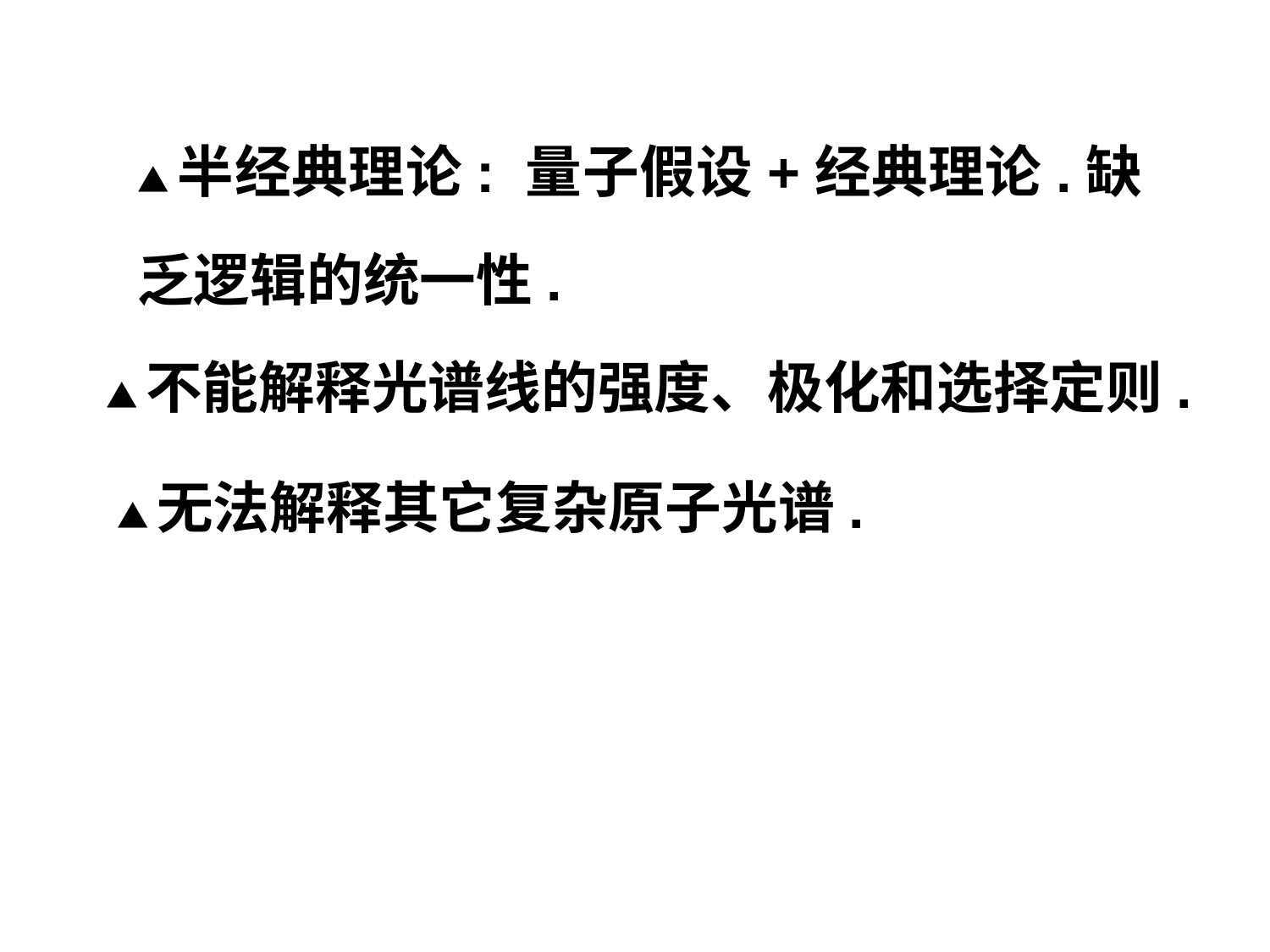

▲半经典理论: 量子假设+经典理论.缺乏逻辑的统一性.

▲不能解释光谱线的强度、极化和选择定则.
▲无法解释其它复杂原子光谱.